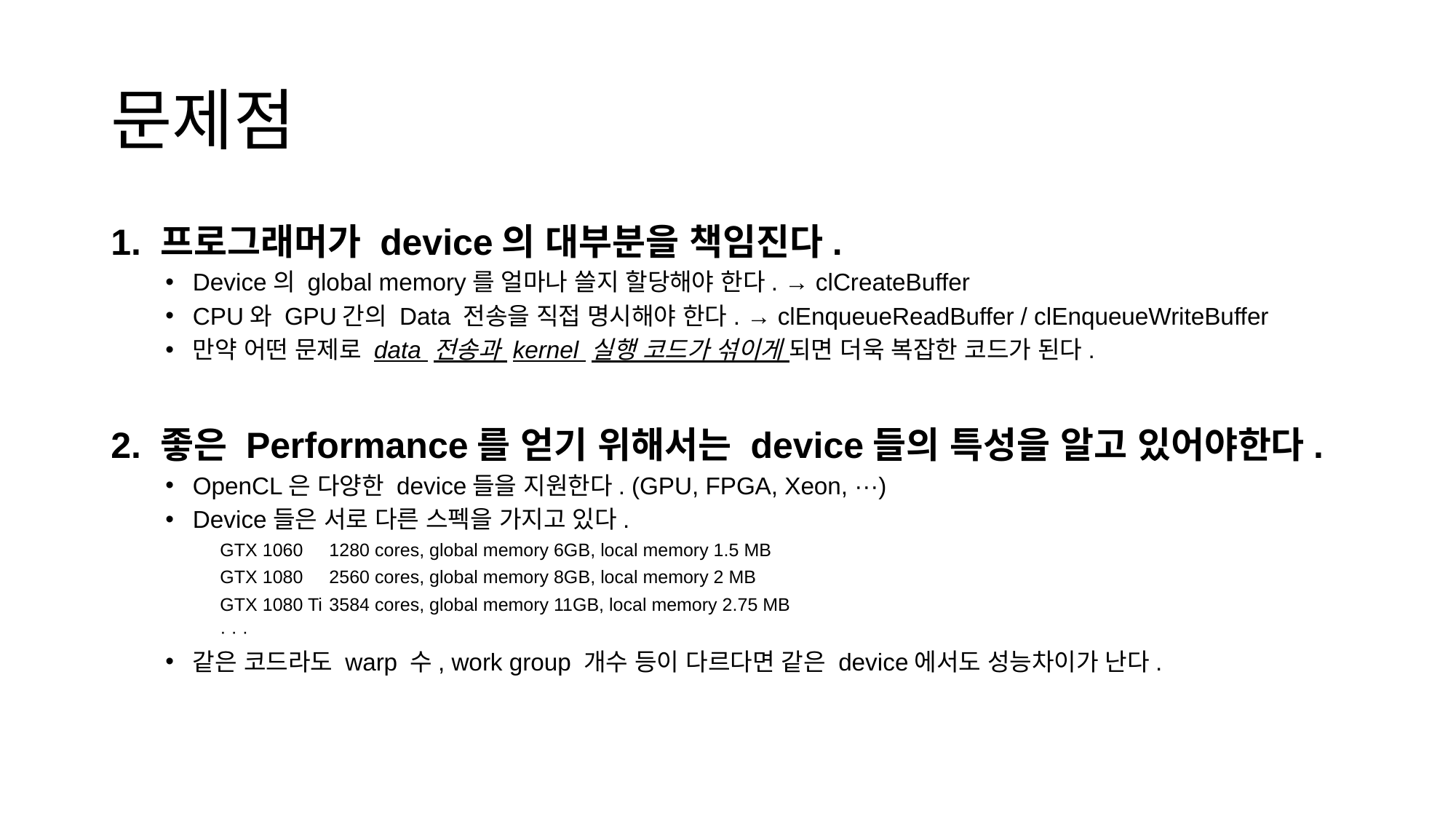

# 문제점
1. 프로그래머가 device의 대부분을 책임진다.
Device의 global memory를 얼마나 쓸지 할당해야 한다. → clCreateBuffer
CPU와 GPU간의 Data 전송을 직접 명시해야 한다. → clEnqueueReadBuffer / clEnqueueWriteBuffer
만약 어떤 문제로 data 전송과 kernel 실행 코드가 섞이게 되면 더욱 복잡한 코드가 된다.

2. 좋은 Performance를 얻기 위해서는 device들의 특성을 알고 있어야한다.
OpenCL은 다양한 device들을 지원한다. (GPU, FPGA, Xeon, ···)
Device들은 서로 다른 스펙을 가지고 있다.
GTX 1060 	1280 cores, global memory 6GB, local memory 1.5 MB
GTX 1080 	2560 cores, global memory 8GB, local memory 2 MB
GTX 1080 Ti 	3584 cores, global memory 11GB, local memory 2.75 MB
· · ·
같은 코드라도 warp 수, work group 개수 등이 다르다면 같은 device에서도 성능차이가 난다.